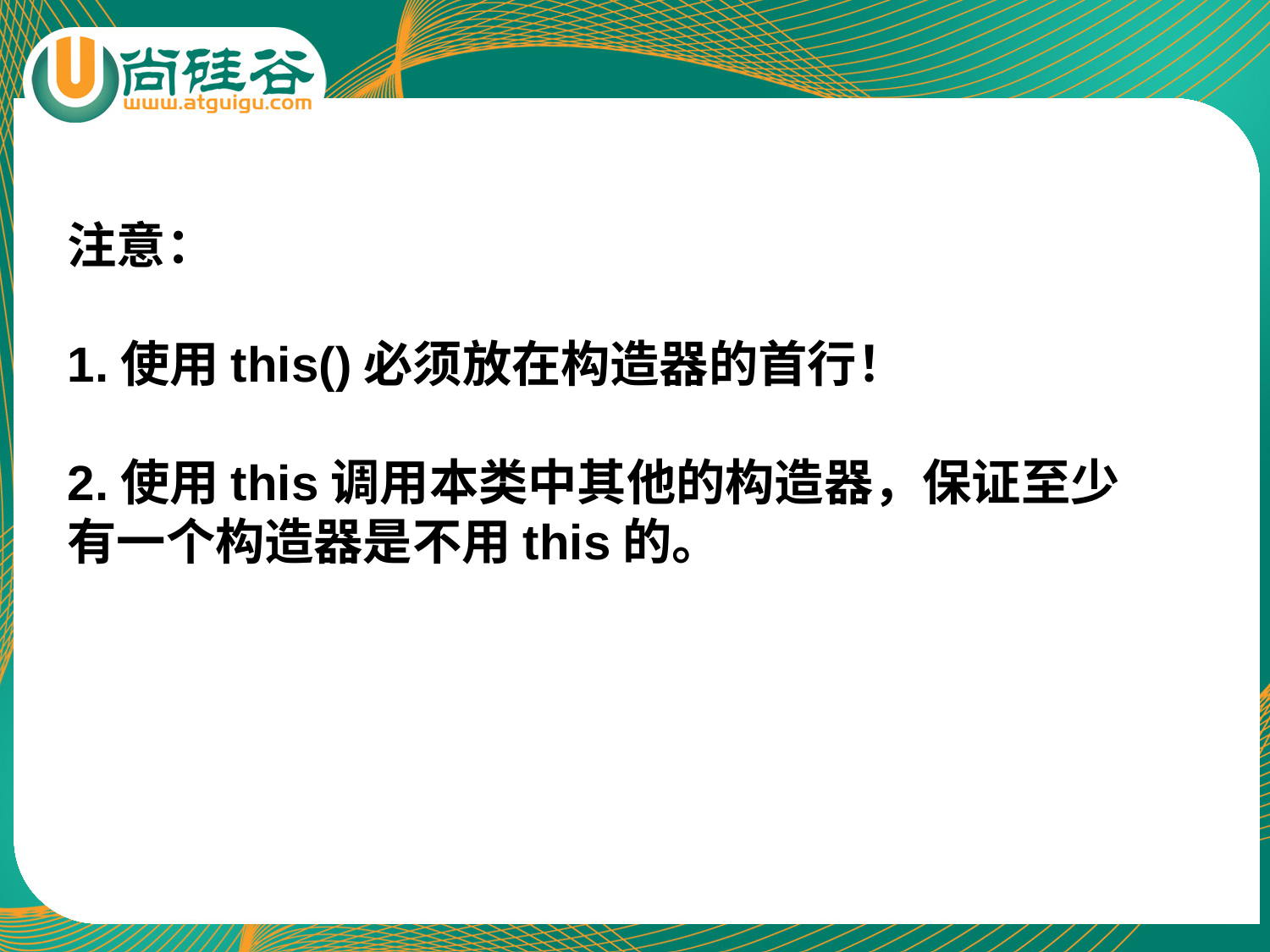

注意：

1.使用this()必须放在构造器的首行！

2.使用this调用本类中其他的构造器，保证至少有一个构造器是不用this的。